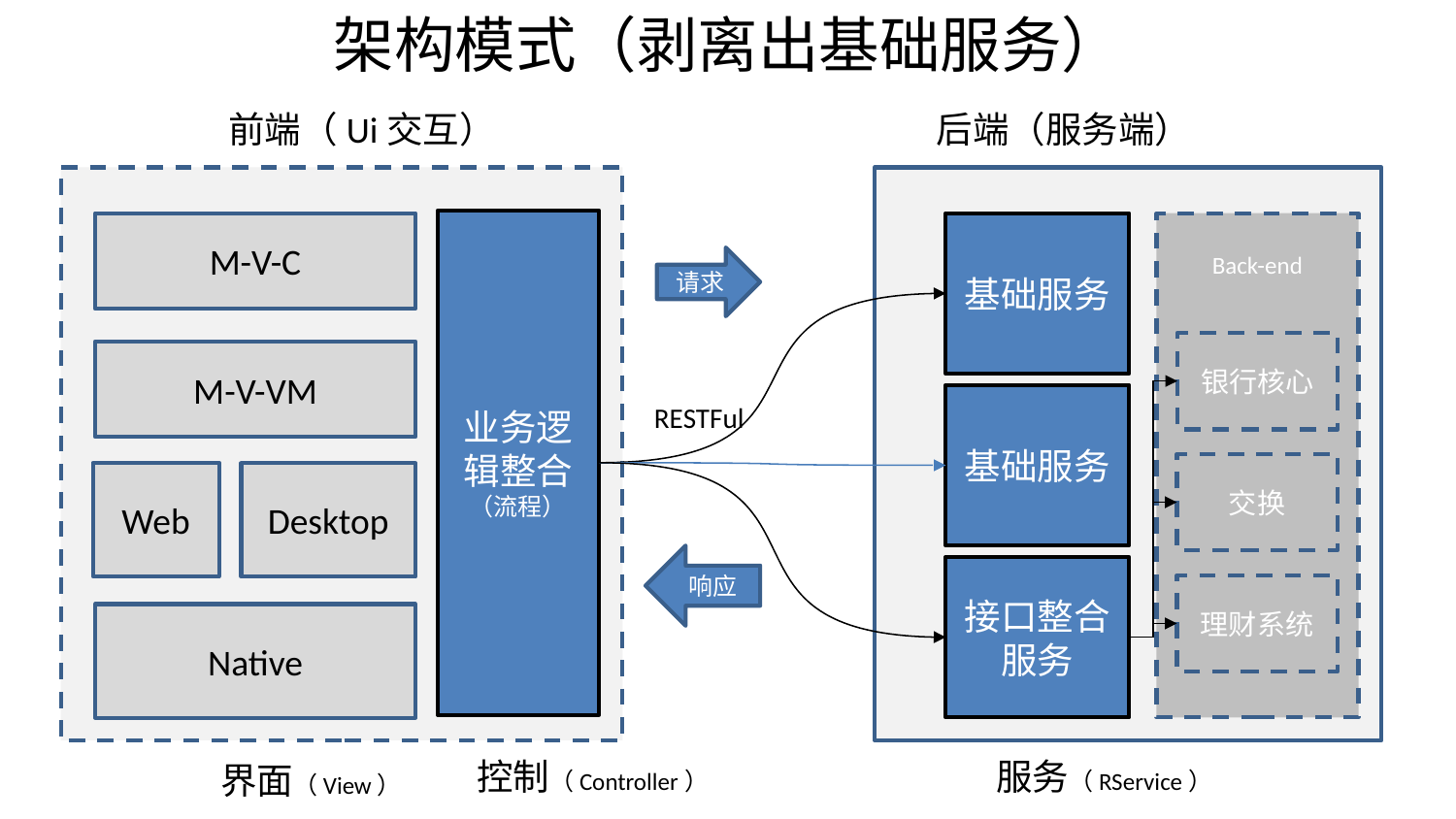

架构模式（剥离出基础服务）
前端（Ui交互）
后端（服务端）

业务逻辑整合（流程）
M-V-C
基础服务

Back-end

请求
银行核心
M-V-VM
基础服务
RESTFul
交换
Web
Desktop
响应
接口整合服务
理财系统
Native
控制（Controller）
服务（RService）
界面（View）